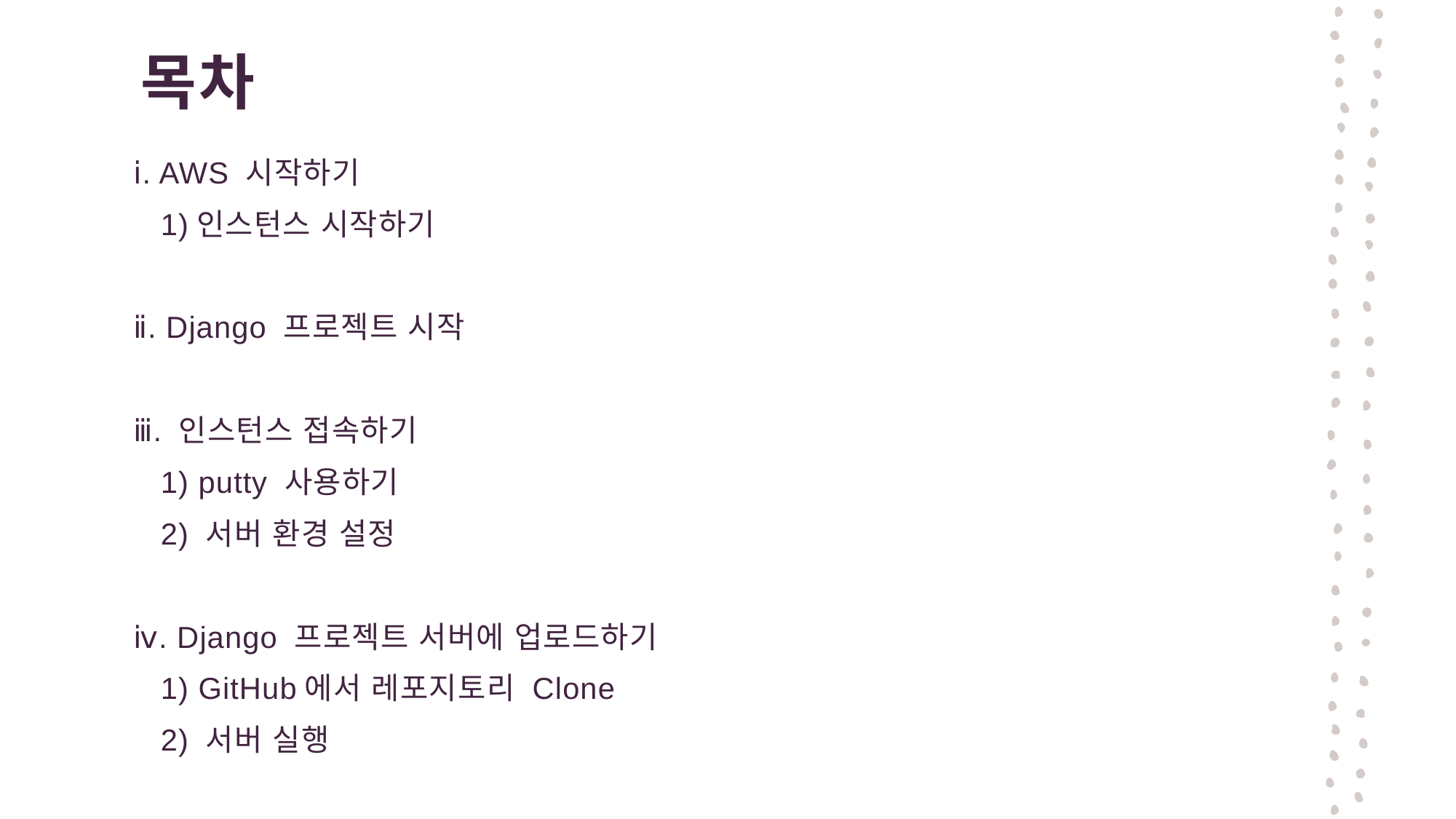

# 목차
ⅰ. AWS 시작하기
   1)인스턴스 시작하기

ⅱ. Django 프로젝트 시작

ⅲ. 인스턴스 접속하기
   1) putty 사용하기
   2) 서버 환경 설정

ⅳ. Django 프로젝트 서버에 업로드하기
   1) GitHub에서 레포지토리 Clone
   2) 서버 실행